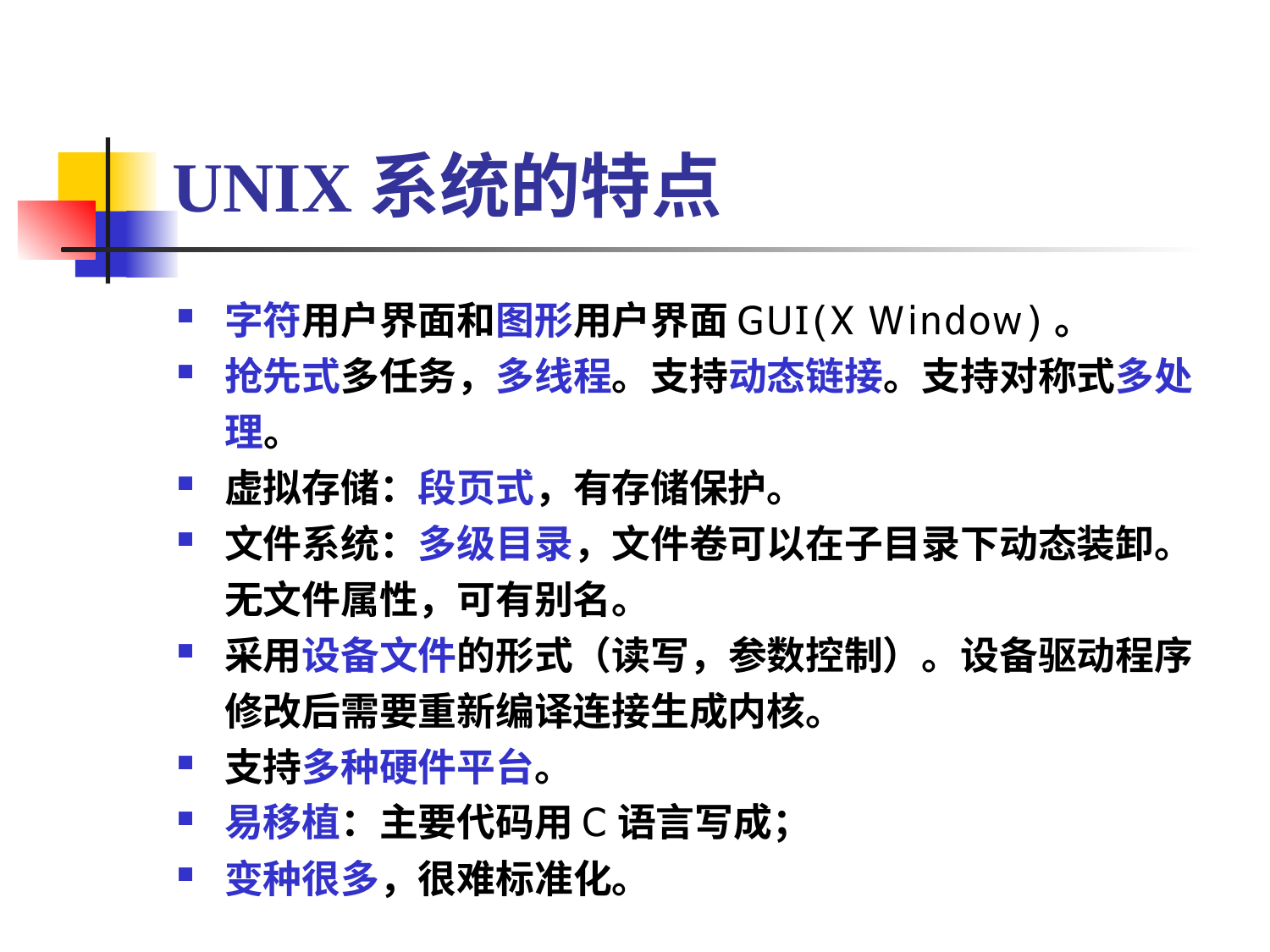

# UNIX系统的特点
字符用户界面和图形用户界面GUI(X Window)。
抢先式多任务，多线程。支持动态链接。支持对称式多处理。
虚拟存储：段页式，有存储保护。
文件系统：多级目录，文件卷可以在子目录下动态装卸。无文件属性，可有别名。
采用设备文件的形式（读写，参数控制）。设备驱动程序修改后需要重新编译连接生成内核。
支持多种硬件平台。
易移植：主要代码用C语言写成；
变种很多，很难标准化。